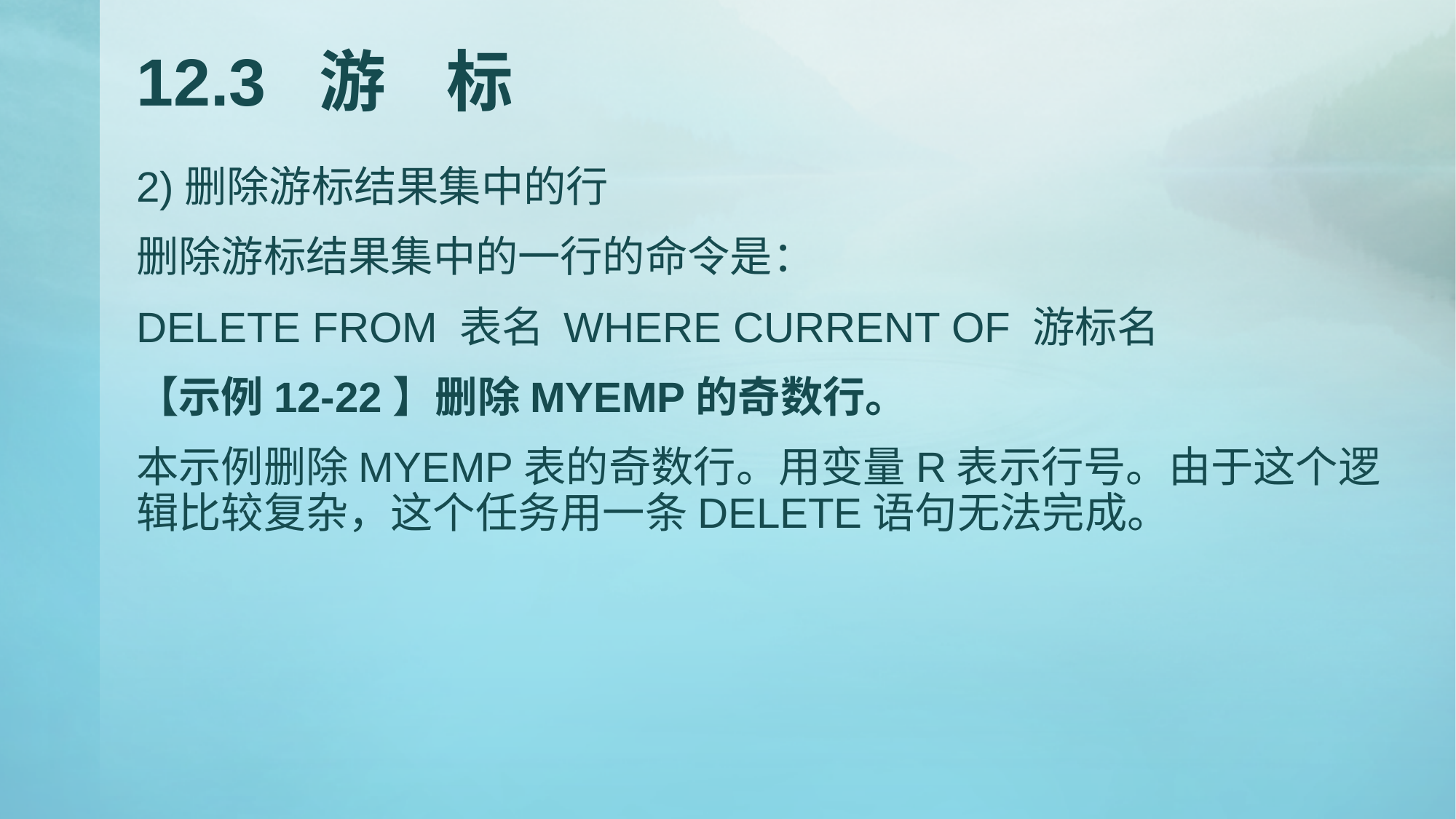

# 12.3  游    标
2)删除游标结果集中的行
删除游标结果集中的一行的命令是：
DELETE FROM 表名 WHERE CURRENT OF 游标名
【示例12-22】删除MYEMP的奇数行。
本示例删除MYEMP表的奇数行。用变量R表示行号。由于这个逻辑比较复杂，这个任务用一条DELETE语句无法完成。